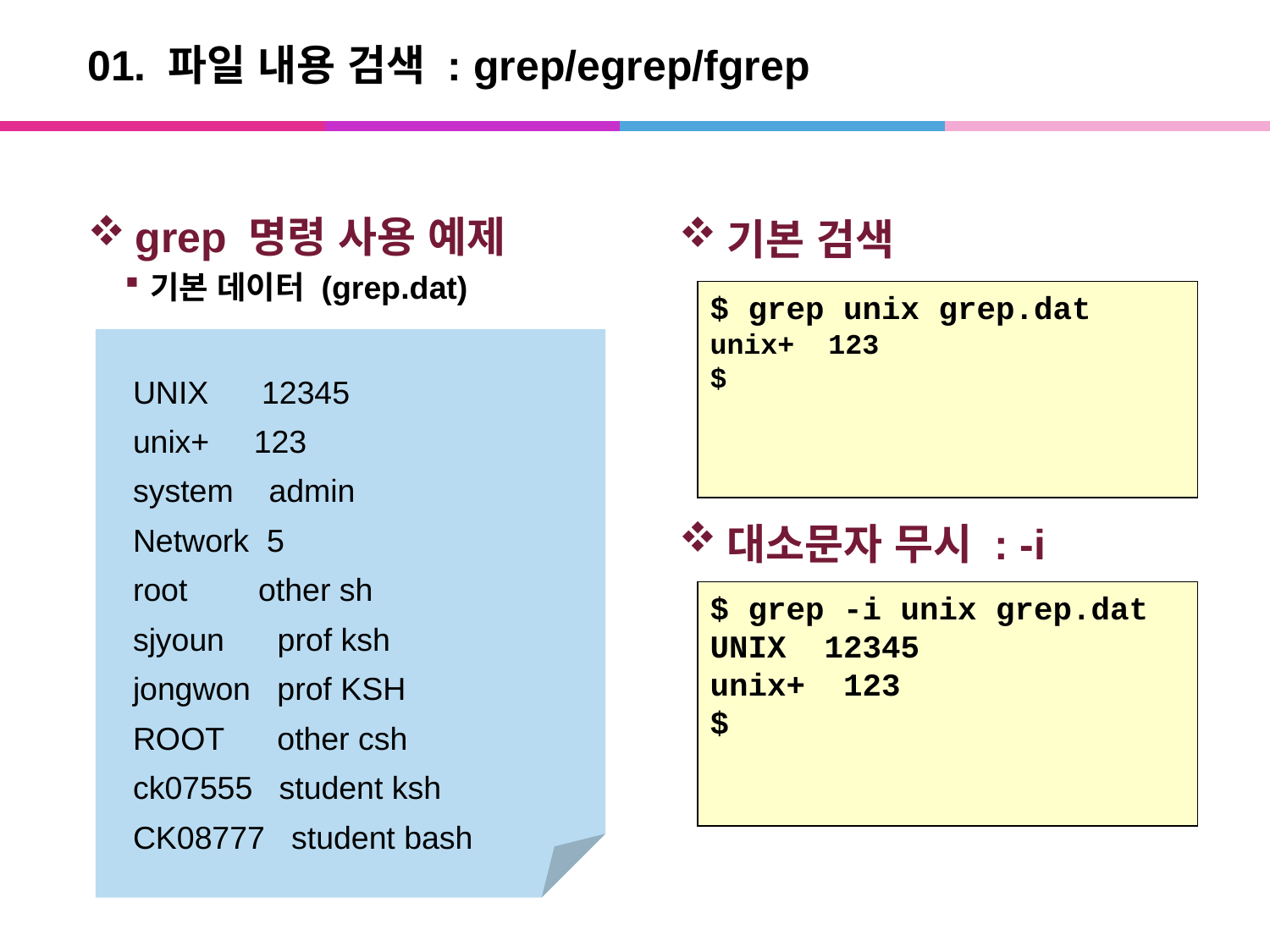

# 01. 파일 내용 검색 : grep/egrep/fgrep

grep 명령 사용 예제
기본 데이터 (grep.dat)
기본 검색

대소문자 무시 : -i

$ grep unix grep.dat
unix+  123
$

UNIX      12345
unix+     123
system    admin
Network  5
root        other sh
sjyoun      prof ksh
jongwon   prof KSH
ROOT      other csh
ck07555   student ksh
CK08777   student bash
$ grep -i unix grep.dat
UNIX  12345
unix+  123
$